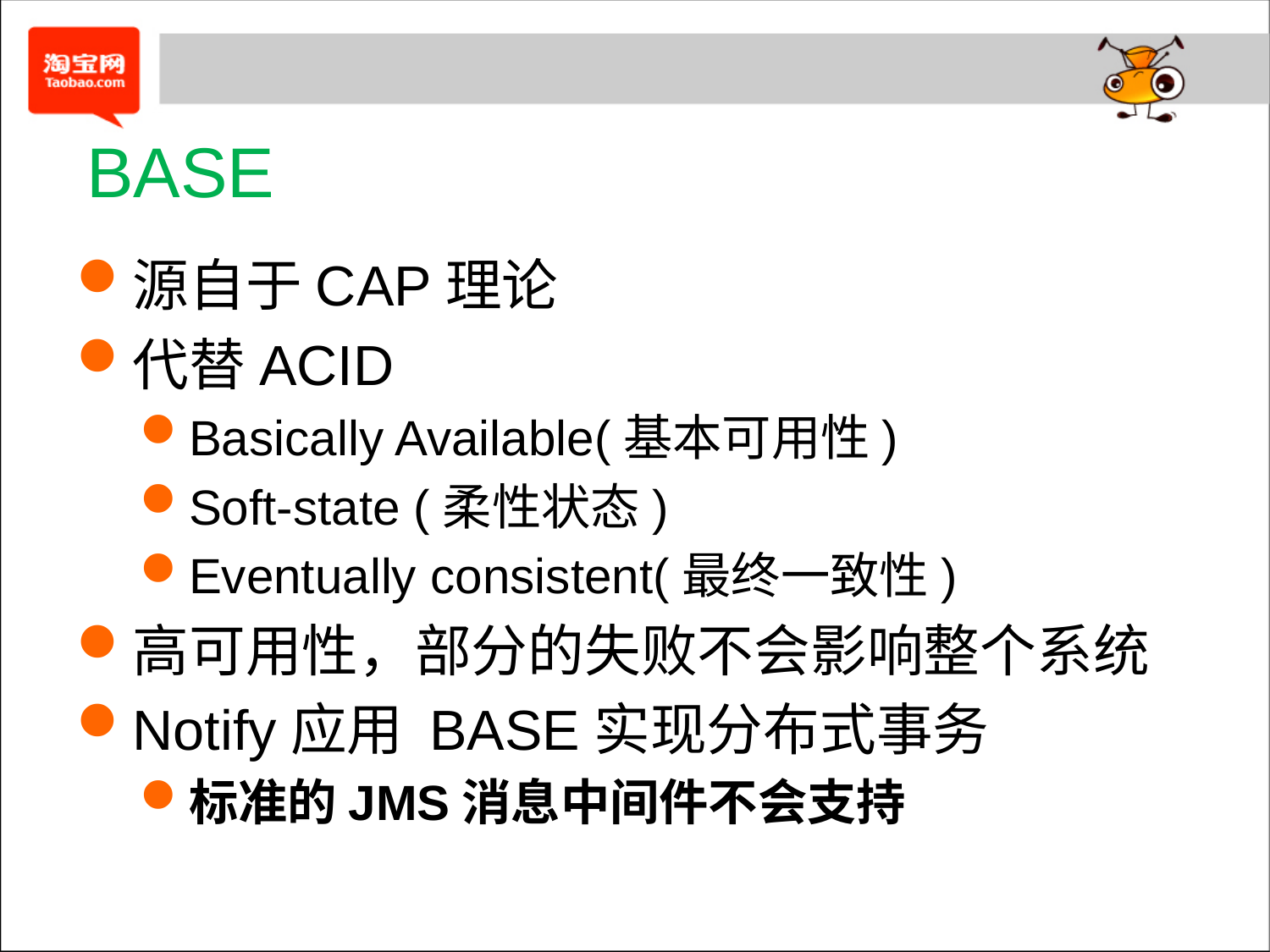

# BASE
源自于CAP理论
代替ACID
Basically Available(基本可用性)
Soft-state (柔性状态)
Eventually consistent(最终一致性)
高可用性，部分的失败不会影响整个系统
Notify应用 BASE实现分布式事务
标准的JMS消息中间件不会支持